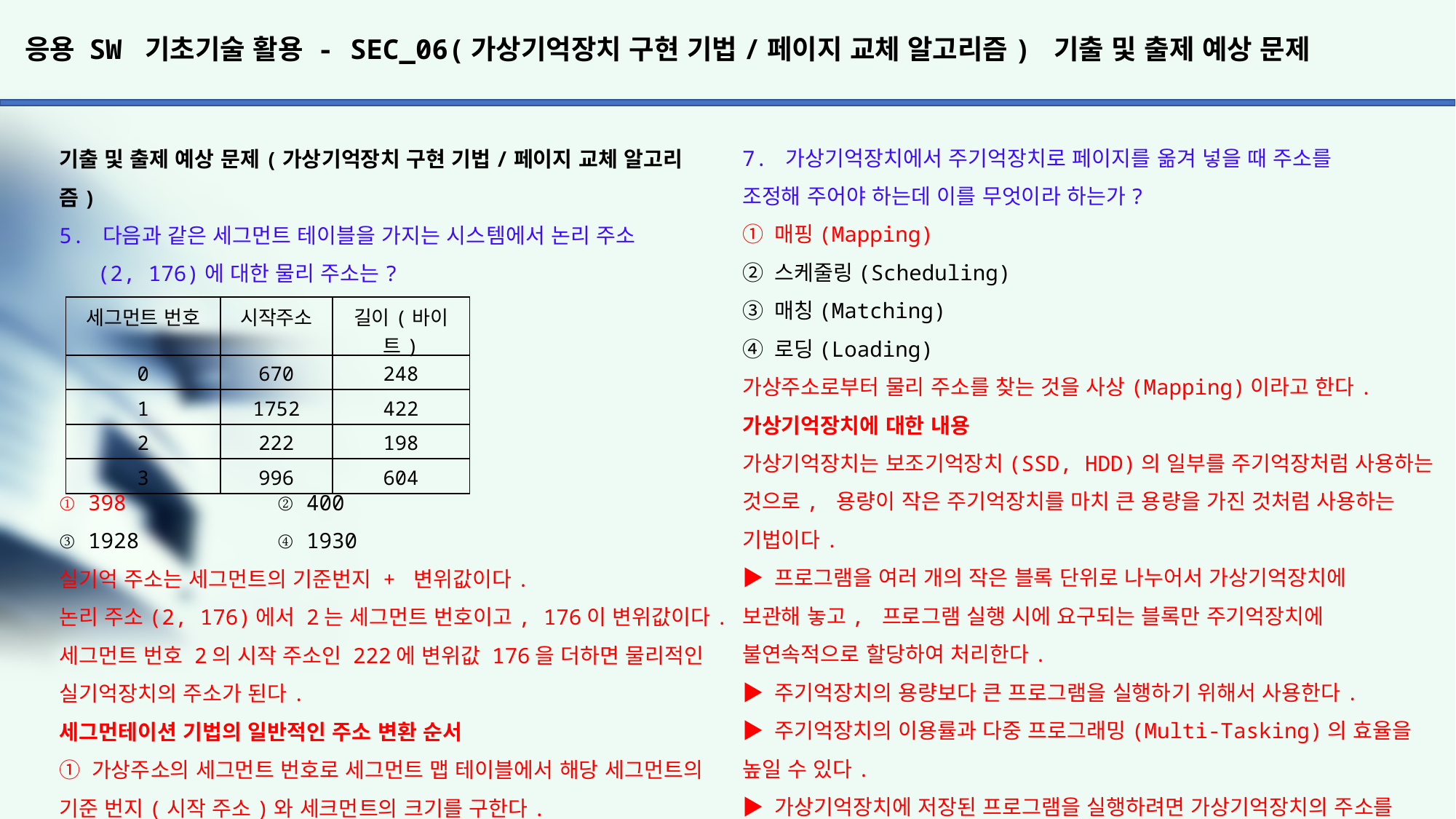

# 응용 SW 기초기술 활용 - SEC_06(가상기억장치 구현 기법/페이지 교체 알고리즘) 기출 및 출제 예상 문제
7. 가상기억장치에서 주기억장치로 페이지를 옮겨 넣을 때 주소를
조정해 주어야 하는데 이를 무엇이라 하는가?
① 매핑(Mapping)
② 스케줄링(Scheduling)
③ 매칭(Matching)
④ 로딩(Loading)
가상주소로부터 물리 주소를 찾는 것을 사상(Mapping)이라고 한다.
가상기억장치에 대한 내용
가상기억장치는 보조기억장치(SSD, HDD)의 일부를 주기억장처럼 사용하는 것으로, 용량이 작은 주기억장치를 마치 큰 용량을 가진 것처럼 사용하는 기법이다.
▶ 프로그램을 여러 개의 작은 블록 단위로 나누어서 가상기억장치에
보관해 놓고, 프로그램 실행 시에 요구되는 블록만 주기억장치에 불연속적으로 할당하여 처리한다.
▶ 주기억장치의 용량보다 큰 프로그램을 실행하기 위해서 사용한다.
▶ 주기억장치의 이용률과 다중 프로그래밍(Multi-Tasking)의 효율을 높일 수 있다.
▶ 가상기억장치에 저장된 프로그램을 실행하려면 가상기억장치의 주소를 주기억장치의 주소로 바꾸는 주소 변환 작업(매핑, 사상)이 필요하다.
▶ 블록단위 나누어 사용되므로 연속 할당 방식에서 발생할 수 있는 단편화를 해결할 수 있다.
▶ 가상기억장치의 일반적인 구현 방법에는 블록의 종류에 따라 페이징 기법과 세그먼테이션 기법으로 나눌 수가 있다.
8. 가상기억장치에 대한 설명 중 옳지 않은 것은?
① 동적 주소 변환(DAT) 기법은 프로세스가 수행될 때 가상주소를
실 주소로 바꾸어 준다.
② 크기가 고정된 블록을 페이지라 하며, 크기가 변할 수 있는 블록을 세그먼트라 한다.
③ 인위적 연속성(Artificial Contiguity)이란 가상주소 공간상의 연속적인 주소가 주기억장치에서도 인위적으로 연속성을 보장해야 하는 성질을 말한다.
④ 세그먼트 기법에서 한 프로세스의 세그먼트들은 동시에 모두 기억장치 내에 있을 필요가 없으며, 연속적일 필요도 없다.
인위적 연속성(Artificial Contiguity)의 의미는 가상주소를 실 주소로 바꾸어 줄 때 프로세스 가 갖는 가상주소 공간 상의 연속적인 주소가 실 저장장치에서 연속적일 필요가 없다는 성질을 말한다.
동적 주소 변환(Dynamic Address Translation, DAT) 기법
프로세스가 참조하는 주소를 실제 주기억장치의 주소로 바꾸는 일 자체를 의미하는 것이다.
기출 및 출제 예상 문제(가상기억장치 구현 기법/페이지 교체 알고리즘)
5. 다음과 같은 세그먼트 테이블을 가지는 시스템에서 논리 주소
   (2, 176)에 대한 물리 주소는?

① 398		② 400
③ 1928		④ 1930
실기억 주소는 세그먼트의 기준번지 + 변위값이다.
논리 주소(2, 176)에서 2는 세그먼트 번호이고, 176이 변위값이다.
세그먼트 번호 2의 시작 주소인 222에 변위값 176을 더하면 물리적인 실기억장치의 주소가 된다.
세그먼테이션 기법의 일반적인 주소 변환 순서
① 가상주소의 세그먼트 번호로 세그먼트 맵 테이블에서 해당 세그먼트의 기준 번지(시작 주소)와 세크먼트의 크기를 구한다.
세그먼트 번호는 세그먼트 맵 테이블에 대한 색인으로 사용된다.
② 가상주소의 변위값과 세그먼트 크기를 비교한다.
③ 변위값이 작거나 같으면 기준 번지(시작 주소)와 변위값을 더해서 실기억주소를 만들어 주기억장치에 액세스를 한다.
④ 변위값이 세그먼트 크기보다 크면 다른 영역을 침범하게 되므로 실행 권한을 운영체제에게 넘기고 trap을 발생시킨다. (변위값이 크다는 것은 현재 찾는 세그먼트의 위치가 해당 세크먼트의 크기(한계 번지)를 초과하였다는 의미로 봐야 한다.)
6. 페이징 기법에 대한 설명으로 옳지 않은 것은?
① 동적 주소 변환 기법을 사용하여 다중 프로그래밍의 효과를 증진시킨다.
② 내부 단편화가 발생하지 않는다.
③ 프로그램을 동일한 크기로 나눈 단위를 페이지라고 하며,
이 페이지를 블록으로 사용하는 기법이다.
④ 페이지 맵 테이블이 필요하다.
페이징 기법에서는 내부 단편화가 발생할 수 있다는 것을 잊지 말자.
| 세그먼트 번호 | 시작주소 | 길이(바이트) |
| --- | --- | --- |
| 0 | 670 | 248 |
| 1 | 1752 | 422 |
| 2 | 222 | 198 |
| 3 | 996 | 604 |